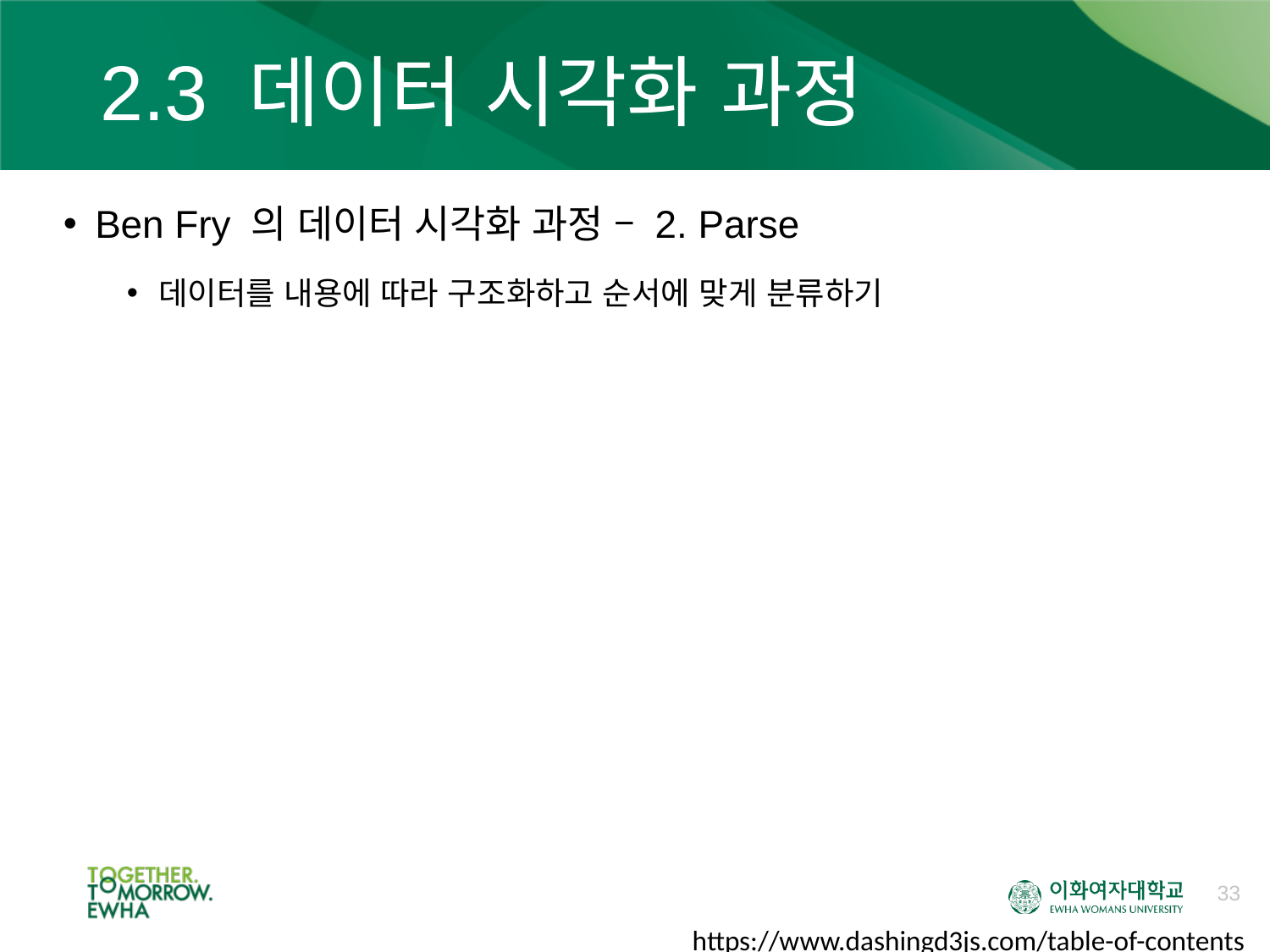

# 2.3 데이터 시각화 과정
Ben Fry 의 데이터 시각화 과정 – 2. Parse
데이터를 내용에 따라 구조화하고 순서에 맞게 분류하기
33
https://www.dashingd3js.com/table-of-contents